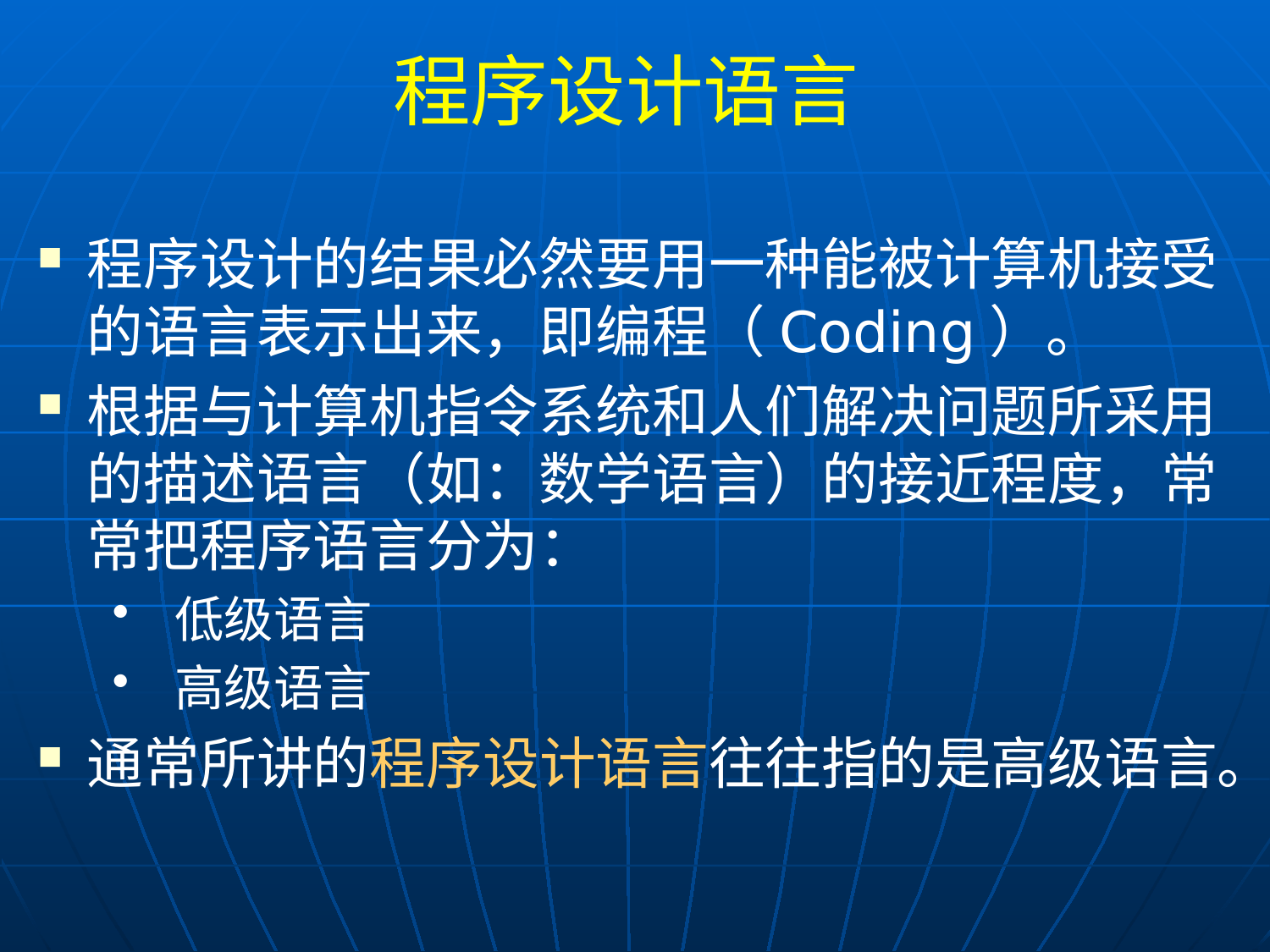

# 程序设计语言
程序设计的结果必然要用一种能被计算机接受的语言表示出来，即编程（Coding）。
根据与计算机指令系统和人们解决问题所采用的描述语言（如：数学语言）的接近程度，常常把程序语言分为：
 低级语言
 高级语言
通常所讲的程序设计语言往往指的是高级语言。